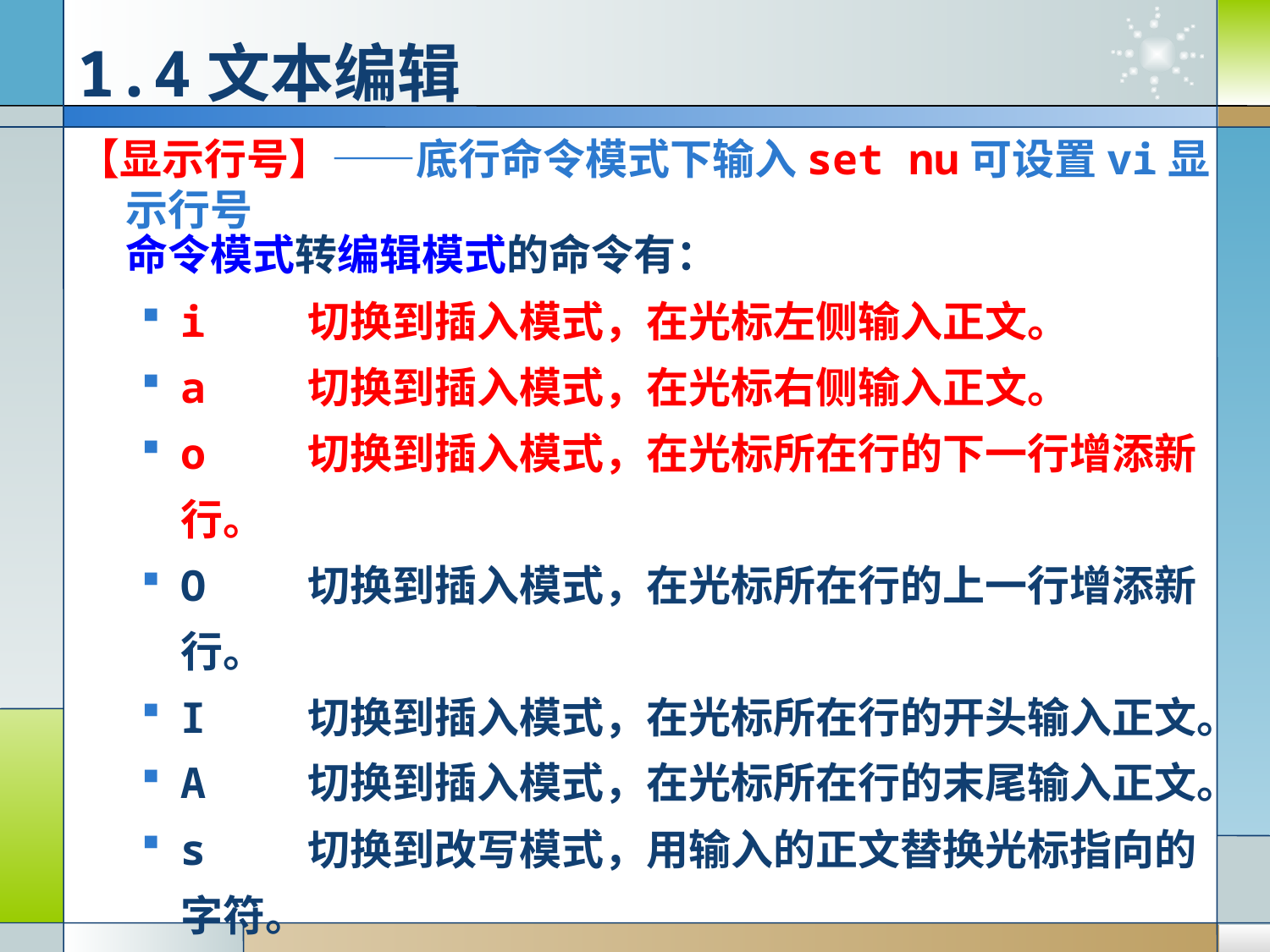

# 1.4文本编辑
【显示行号】——底行命令模式下输入set nu可设置vi显示行号
	命令模式转编辑模式的命令有：
i	切换到插入模式，在光标左侧输入正文。
a	切换到插入模式，在光标右侧输入正文。
o	切换到插入模式，在光标所在行的下一行增添新行。
O	切换到插入模式，在光标所在行的上一行增添新行。
I	切换到插入模式，在光标所在行的开头输入正文。
A	切换到插入模式，在光标所在行的末尾输入正文。
s	切换到改写模式，用输入的正文替换光标指向的字符。